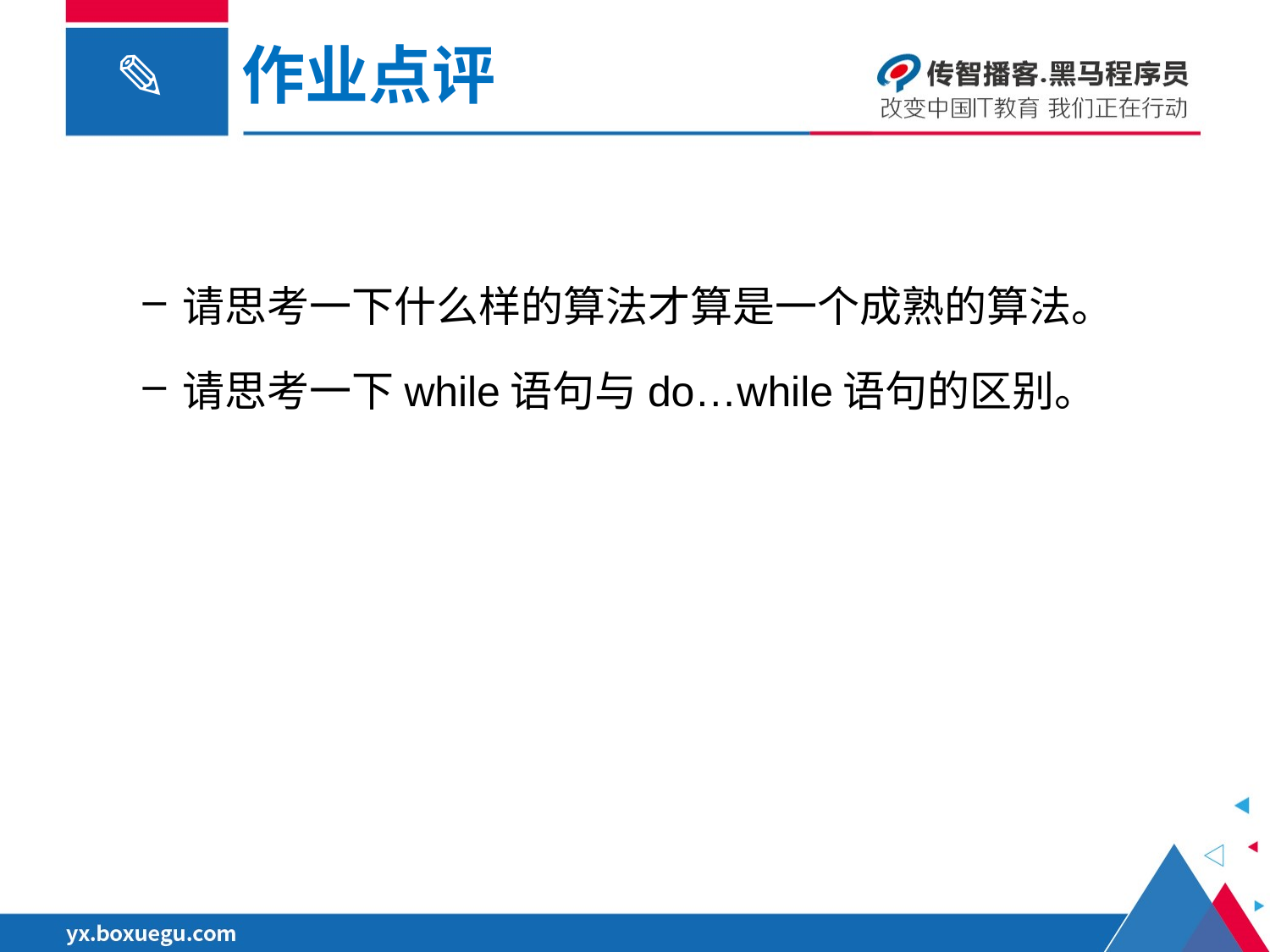

作业点评
请思考一下什么样的算法才算是一个成熟的算法。
请思考一下while语句与do…while语句的区别。